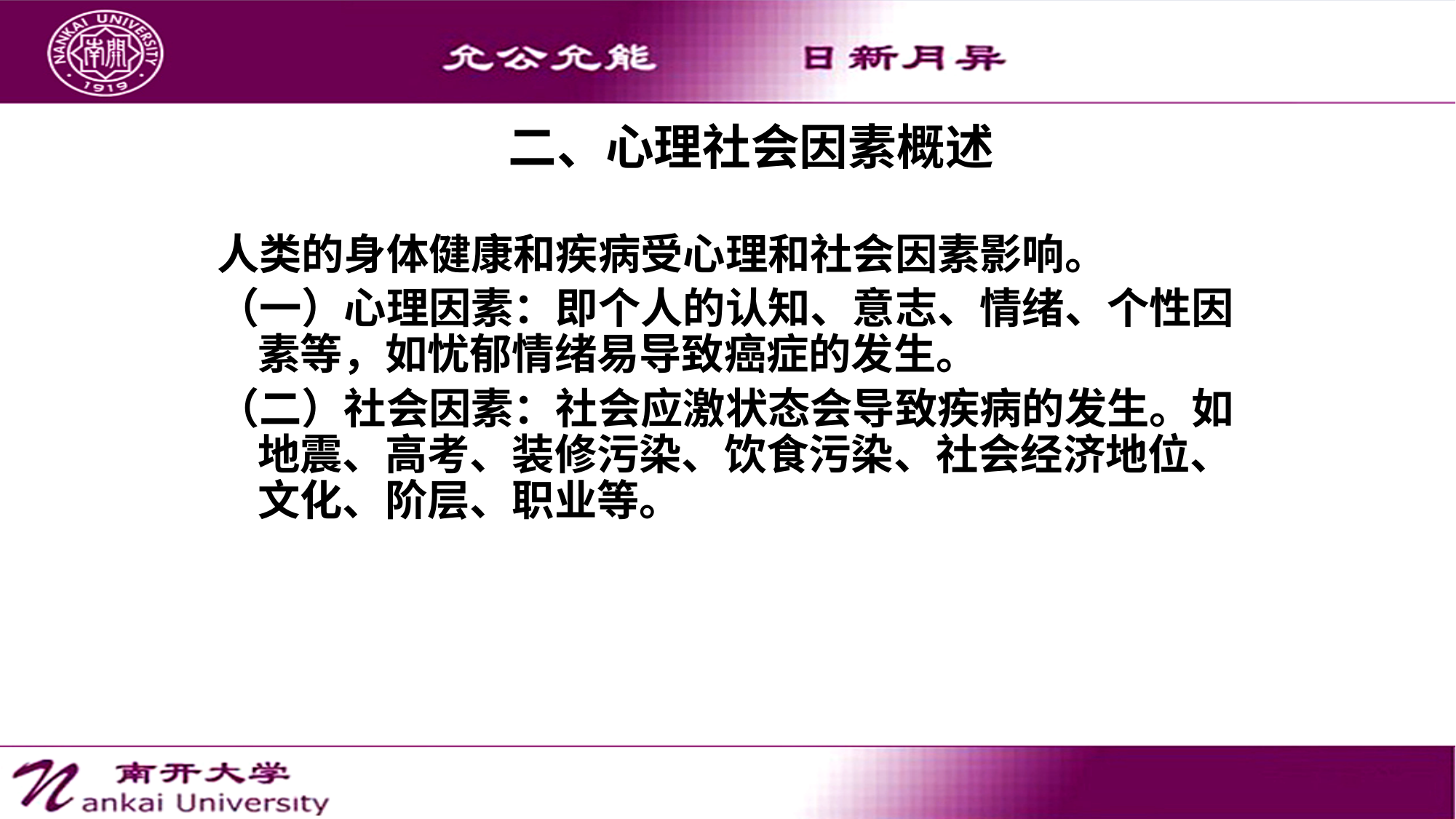

# 二、心理社会因素概述
人类的身体健康和疾病受心理和社会因素影响。
（一）心理因素：即个人的认知、意志、情绪、个性因素等，如忧郁情绪易导致癌症的发生。
（二）社会因素：社会应激状态会导致疾病的发生。如地震、高考、装修污染、饮食污染、社会经济地位、文化、阶层、职业等。